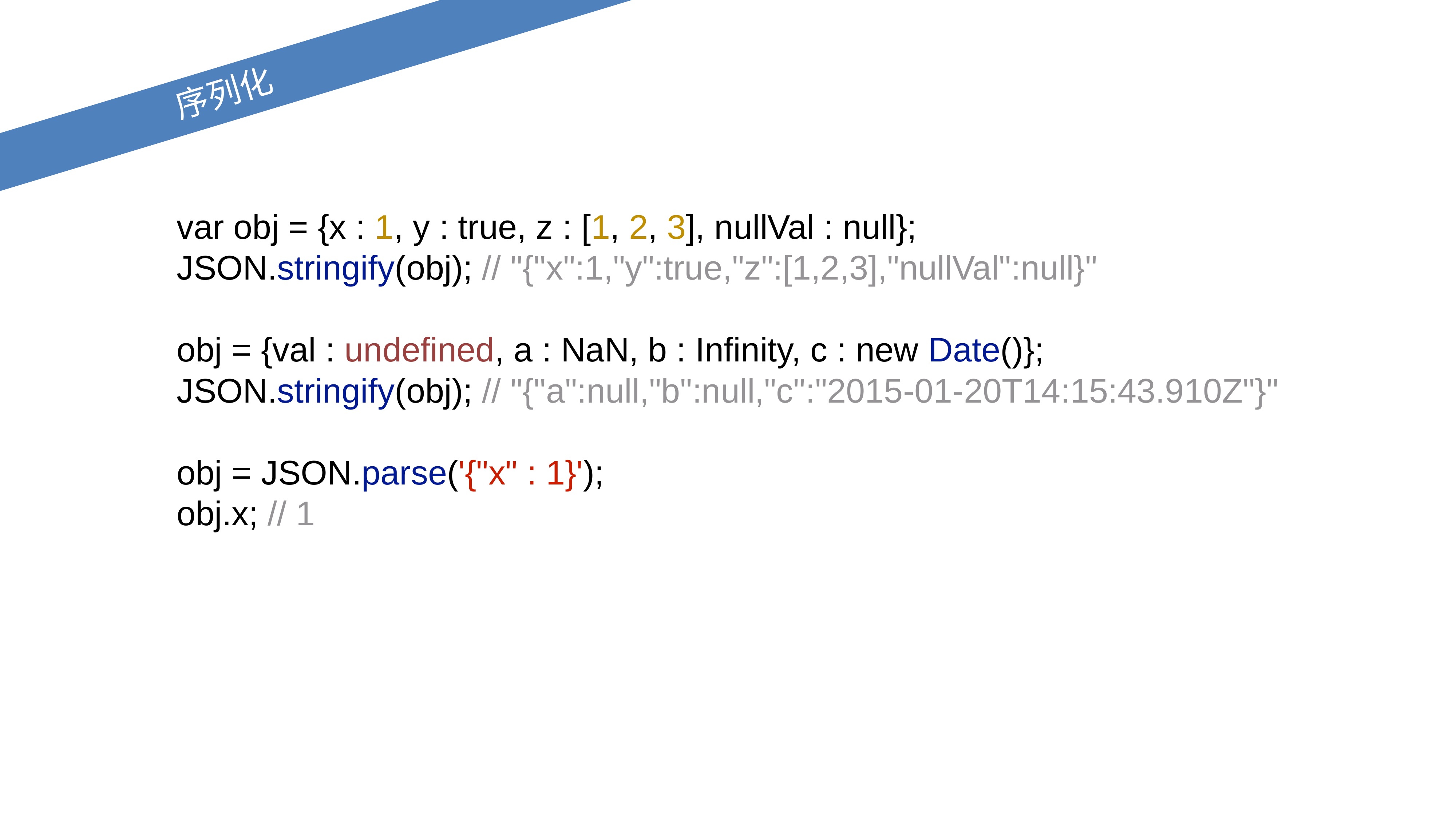

序列化
var obj = {x : 1, y : true, z : [1, 2, 3], nullVal : null};
JSON.stringify(obj); // "{"x":1,"y":true,"z":[1,2,3],"nullVal":null}"

obj = {val : undefined, a : NaN, b : Infinity, c : new Date()};
JSON.stringify(obj); // "{"a":null,"b":null,"c":"2015-01-20T14:15:43.910Z"}"

obj = JSON.parse('{"x" : 1}');
obj.x; // 1